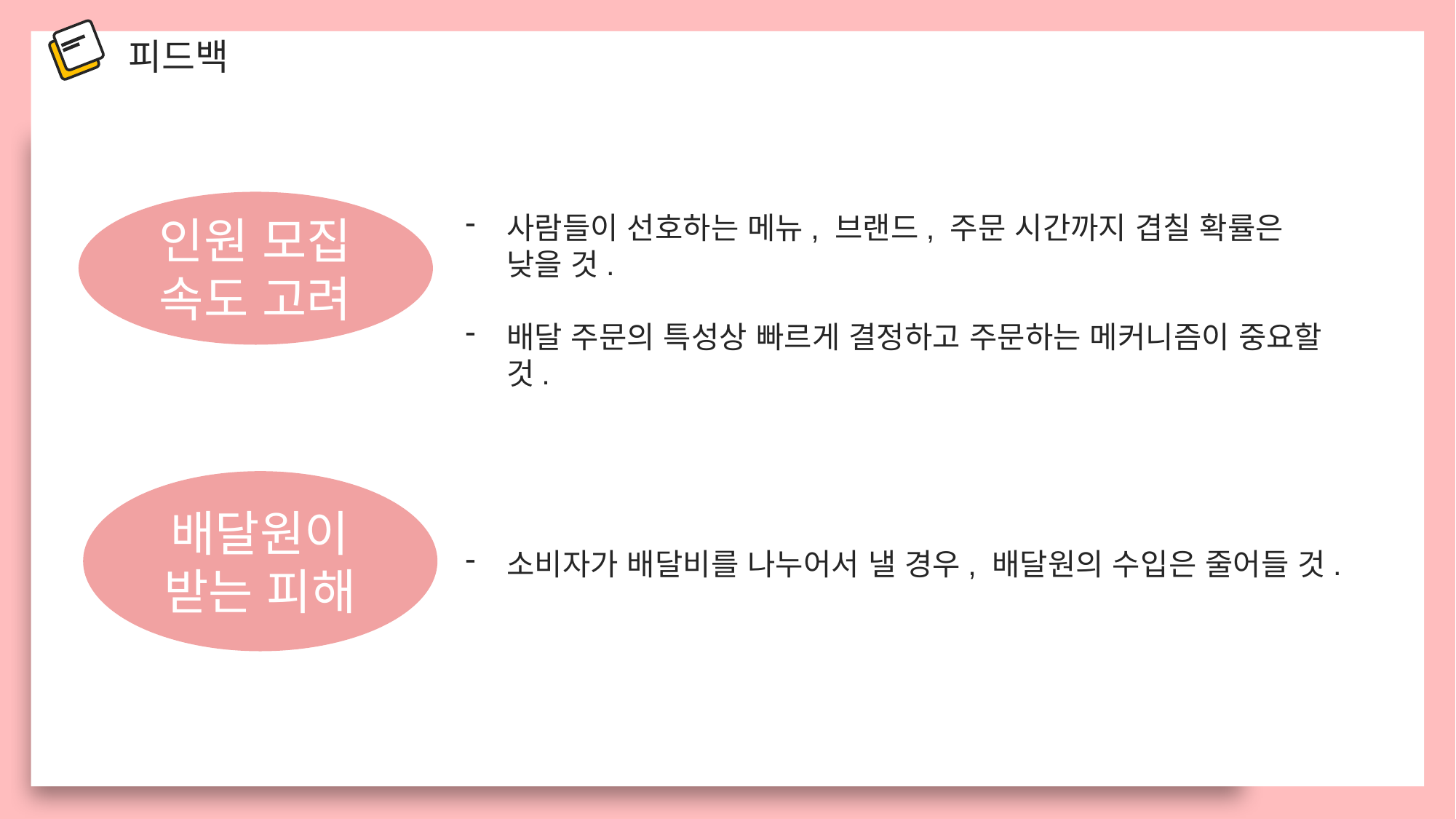

피드백

인원 모집
속도 고려
사람들이 선호하는 메뉴, 브랜드, 주문 시간까지 겹칠 확률은 낮을 것.

배달 주문의 특성상 빠르게 결정하고 주문하는 메커니즘이 중요할 것.
배달원이 받는 피해
소비자가 배달비를 나누어서 낼 경우, 배달원의 수입은 줄어들 것.